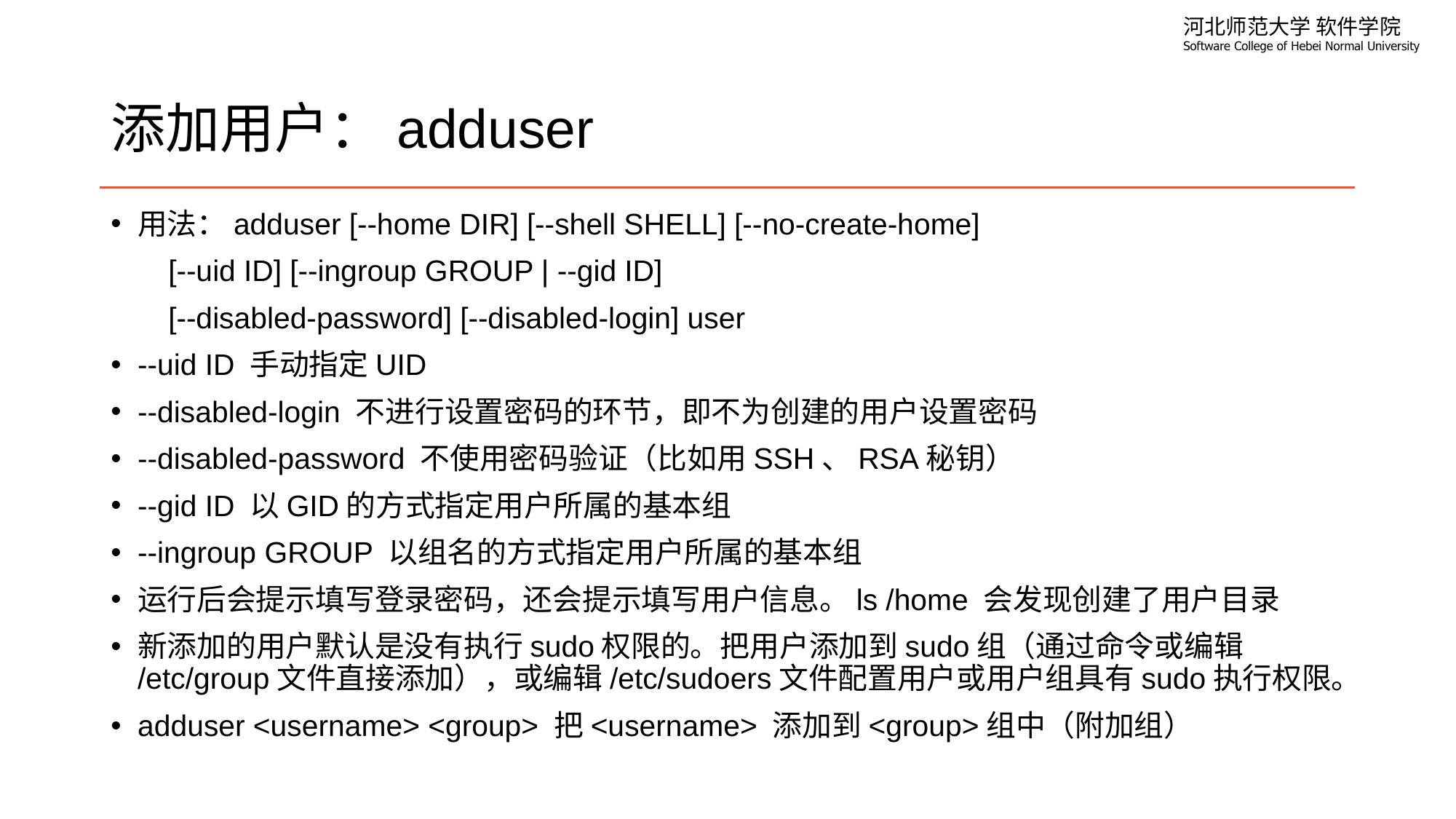

# 添加用户：adduser
用法：adduser [--home DIR] [--shell SHELL] [--no-create-home]
       [--uid ID] [--ingroup GROUP | --gid ID]
       [--disabled-password] [--disabled-login] user
--uid ID 手动指定UID
--disabled-login 不进行设置密码的环节，即不为创建的用户设置密码
--disabled-password 不使用密码验证（比如用SSH、RSA秘钥）
--gid ID 以GID的方式指定用户所属的基本组
--ingroup GROUP 以组名的方式指定用户所属的基本组
运行后会提示填写登录密码，还会提示填写用户信息。ls /home 会发现创建了用户目录
新添加的用户默认是没有执行sudo权限的。把用户添加到sudo组（通过命令或编辑 /etc/group文件直接添加），或编辑/etc/sudoers文件配置用户或用户组具有sudo执行权限。
adduser <username> <group> 把<username> 添加到<group>组中（附加组）